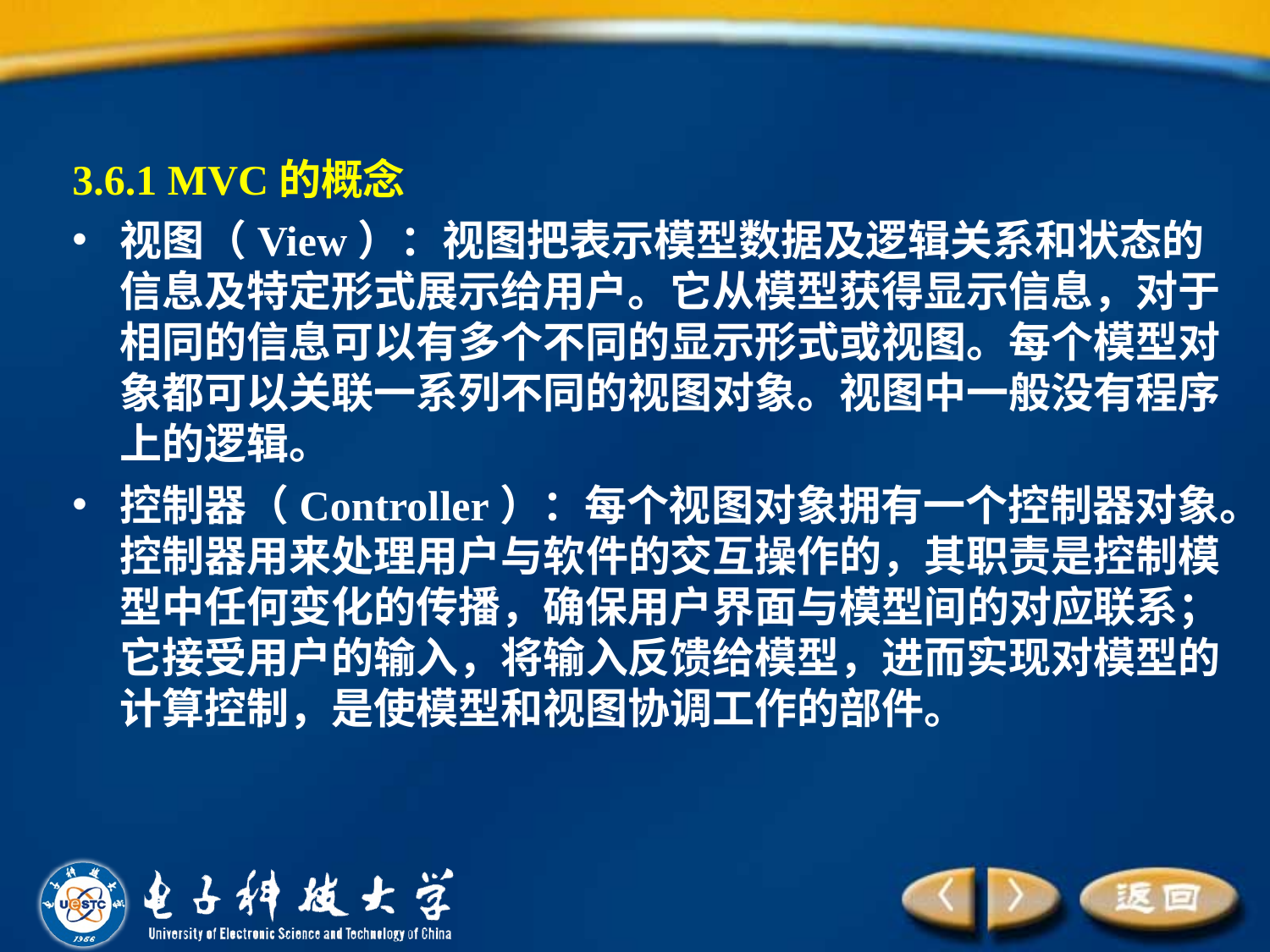

3.6.1 MVC的概念
视图（View）：视图把表示模型数据及逻辑关系和状态的信息及特定形式展示给用户。它从模型获得显示信息，对于相同的信息可以有多个不同的显示形式或视图。每个模型对象都可以关联一系列不同的视图对象。视图中一般没有程序上的逻辑。
控制器（Controller）：每个视图对象拥有一个控制器对象。控制器用来处理用户与软件的交互操作的，其职责是控制模型中任何变化的传播，确保用户界面与模型间的对应联系；它接受用户的输入，将输入反馈给模型，进而实现对模型的计算控制，是使模型和视图协调工作的部件。